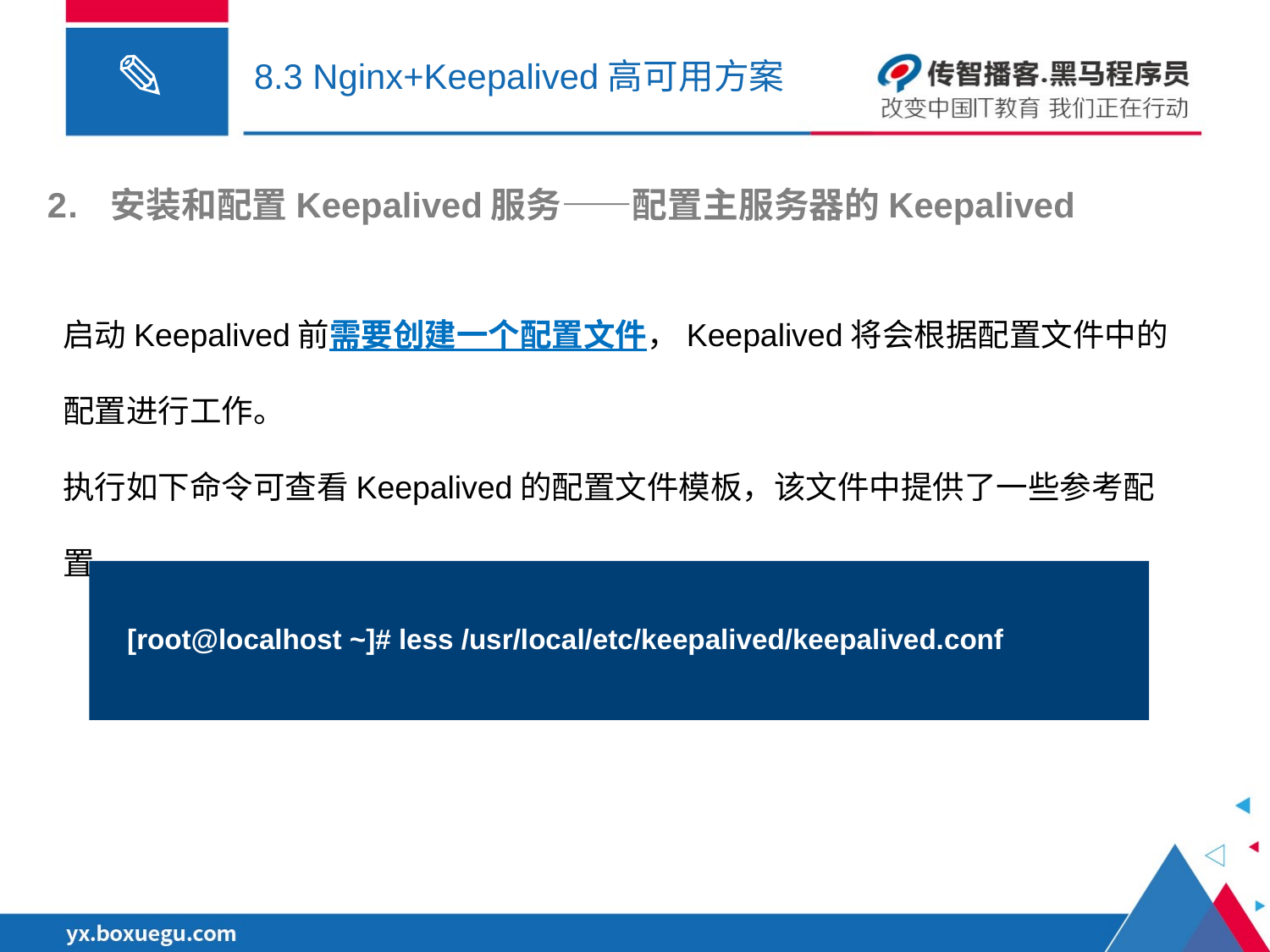

# 8.3 Nginx+Keepalived高可用方案
安装和配置Keepalived服务——配置主服务器的Keepalived
启动Keepalived前需要创建一个配置文件，Keepalived将会根据配置文件中的配置进行工作。
执行如下命令可查看Keepalived的配置文件模板，该文件中提供了一些参考配置。

[root@localhost ~]# less /usr/local/etc/keepalived/keepalived.conf